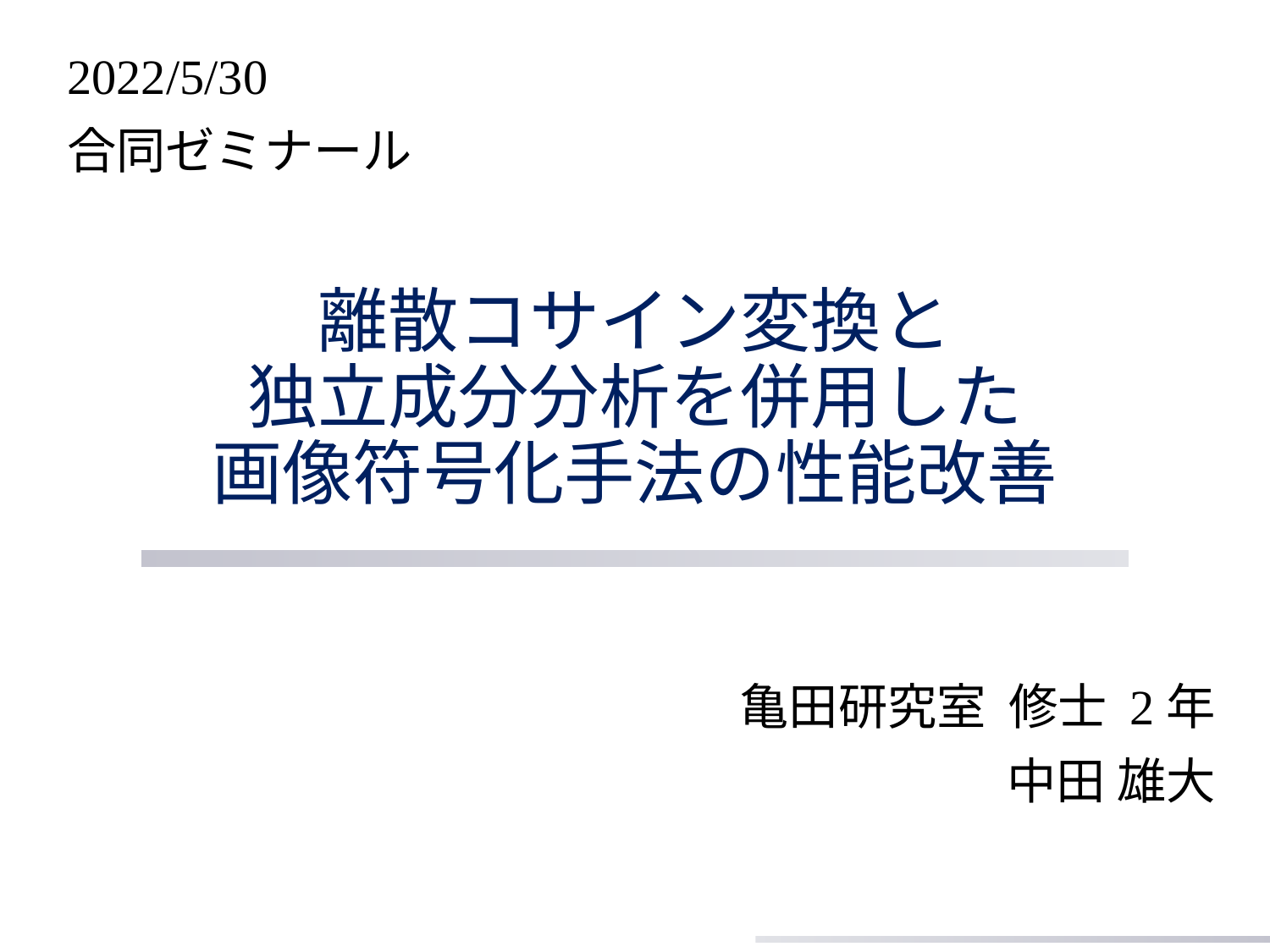

2022/5/30
合同ゼミナール
# 離散コサイン変換と 独立成分分析を併用した 画像符号化手法の性能改善
亀田研究室  修士 2年
　中田 雄大